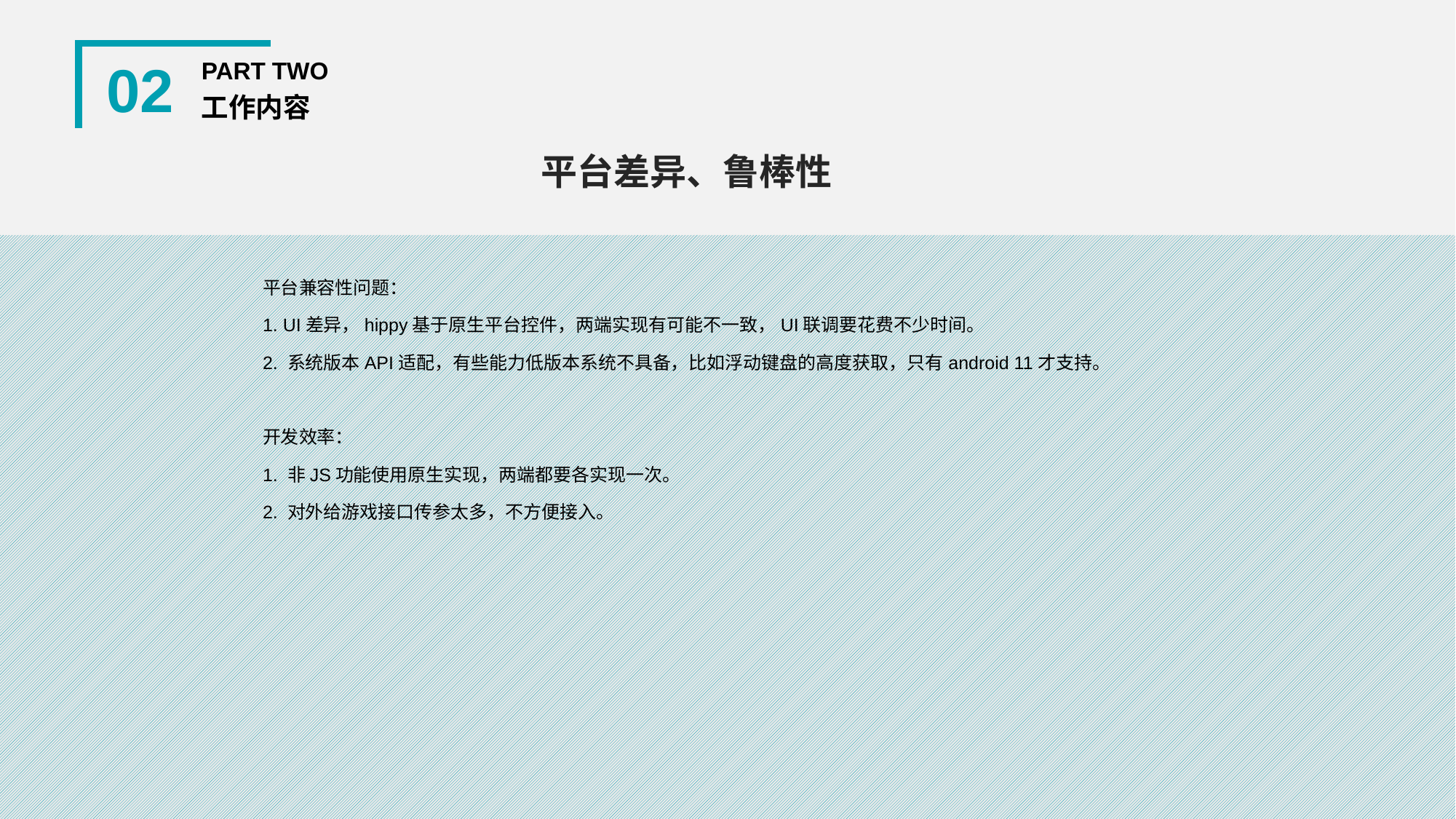

02
PART TWO
工作内容
平台差异、鲁棒性
平台兼容性问题：
1. UI差异，hippy基于原生平台控件，两端实现有可能不一致，UI联调要花费不少时间。
2. 系统版本API适配，有些能力低版本系统不具备，比如浮动键盘的高度获取，只有android 11才支持。

开发效率：
1. 非JS功能使用原生实现，两端都要各实现一次。
2. 对外给游戏接口传参太多，不方便接入。